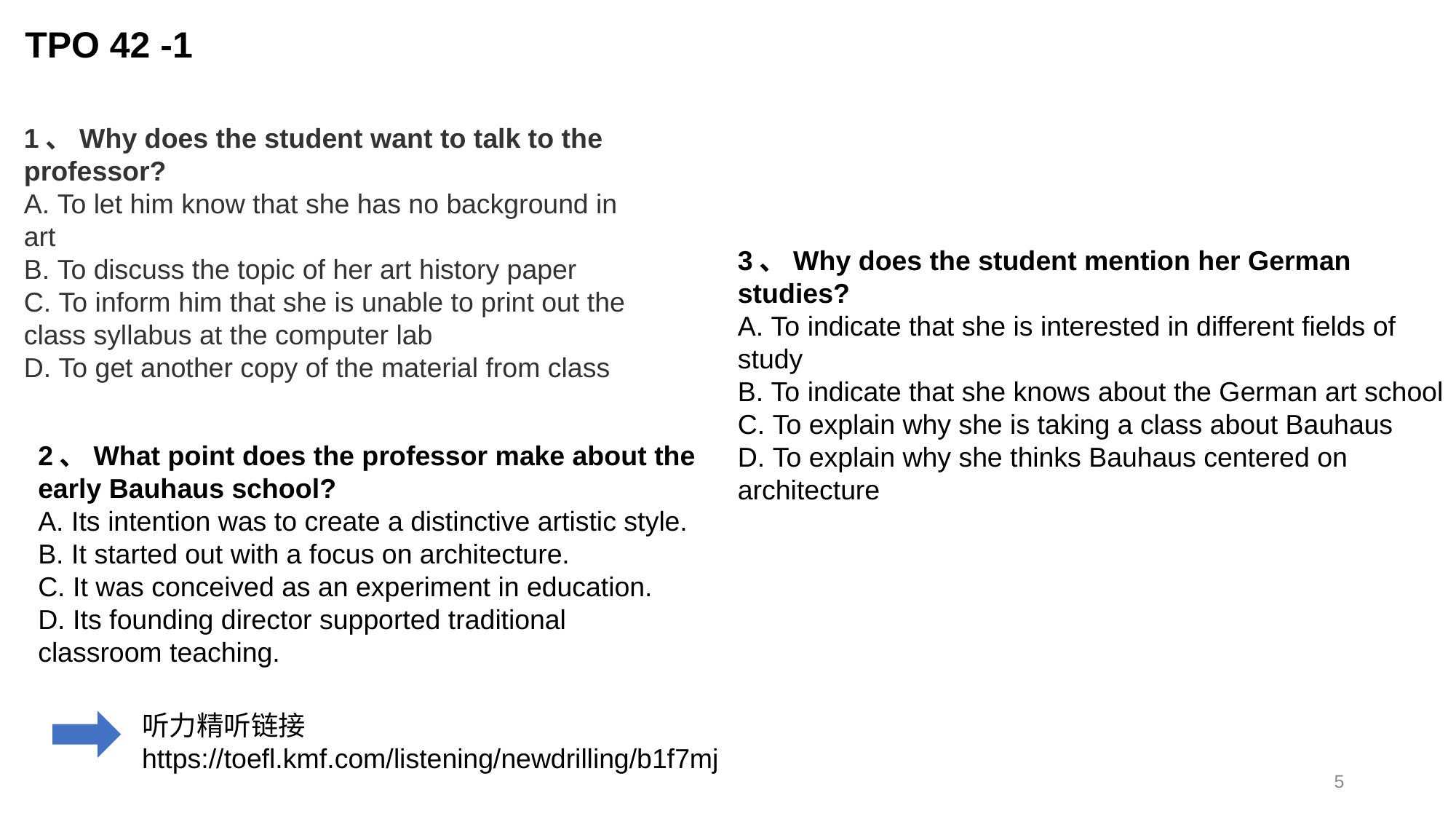

TPO 42 -1

1、Why does the student want to talk to the professor?
A. To let him know that she has no background in art
B. To discuss the topic of her art history paper
C. To inform him that she is unable to print out the class syllabus at the computer lab
D. To get another copy of the material from class
3、Why does the student mention her German studies?
A. To indicate that she is interested in different fields of study
B. To indicate that she knows about the German art school
C. To explain why she is taking a class about Bauhaus
D. To explain why she thinks Bauhaus centered on architecture

2、What point does the professor make about the early Bauhaus school?
A. Its intention was to create a distinctive artistic style.
B. It started out with a focus on architecture.
C. It was conceived as an experiment in education.
D. Its founding director supported traditional classroom teaching.

听力精听链接
https://toefl.kmf.com/listening/newdrilling/b1f7mj

5